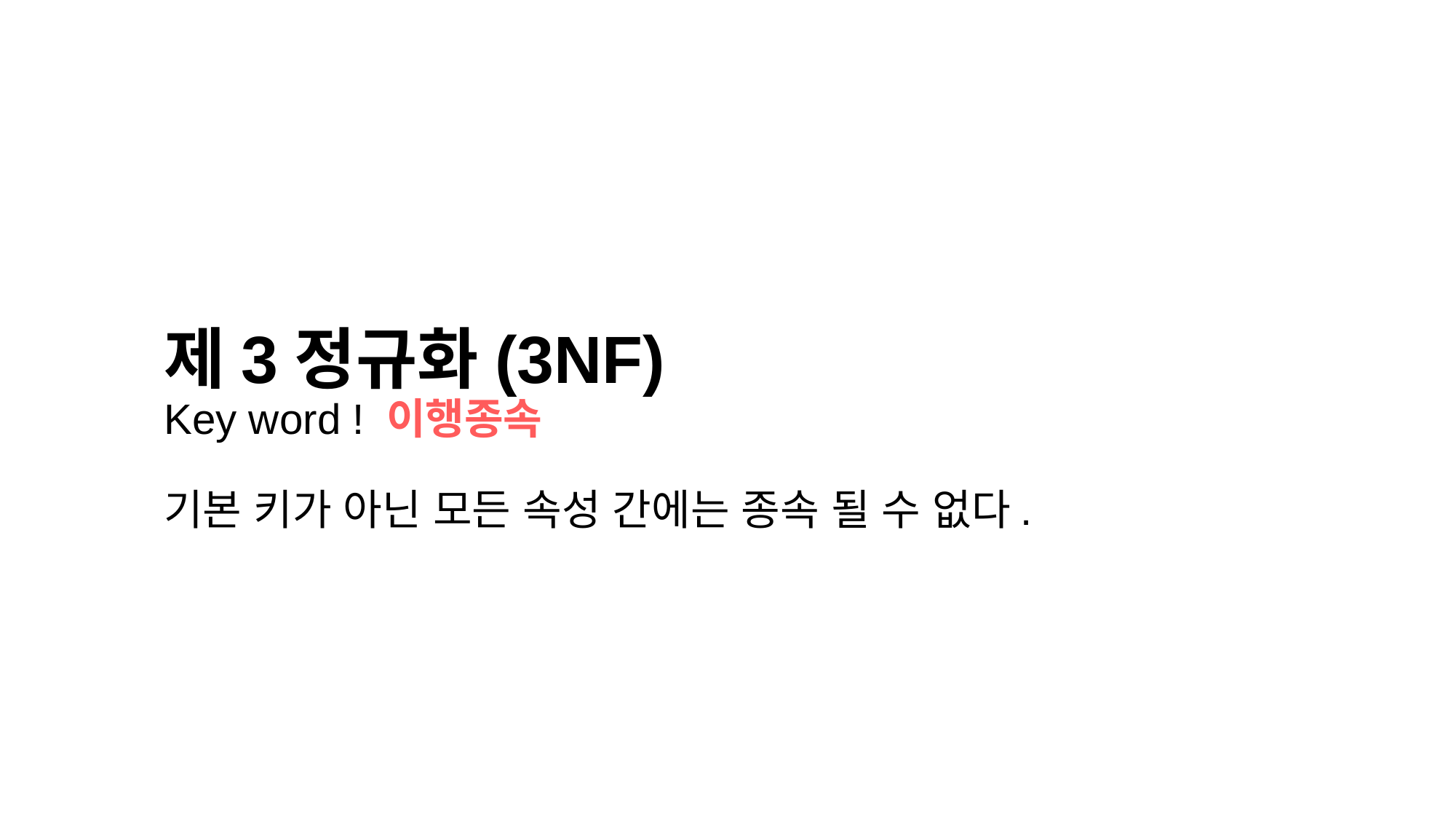

제3정규화(3NF)
Key word ! 이행종속

기본 키가 아닌 모든 속성 간에는 종속 될 수 없다.